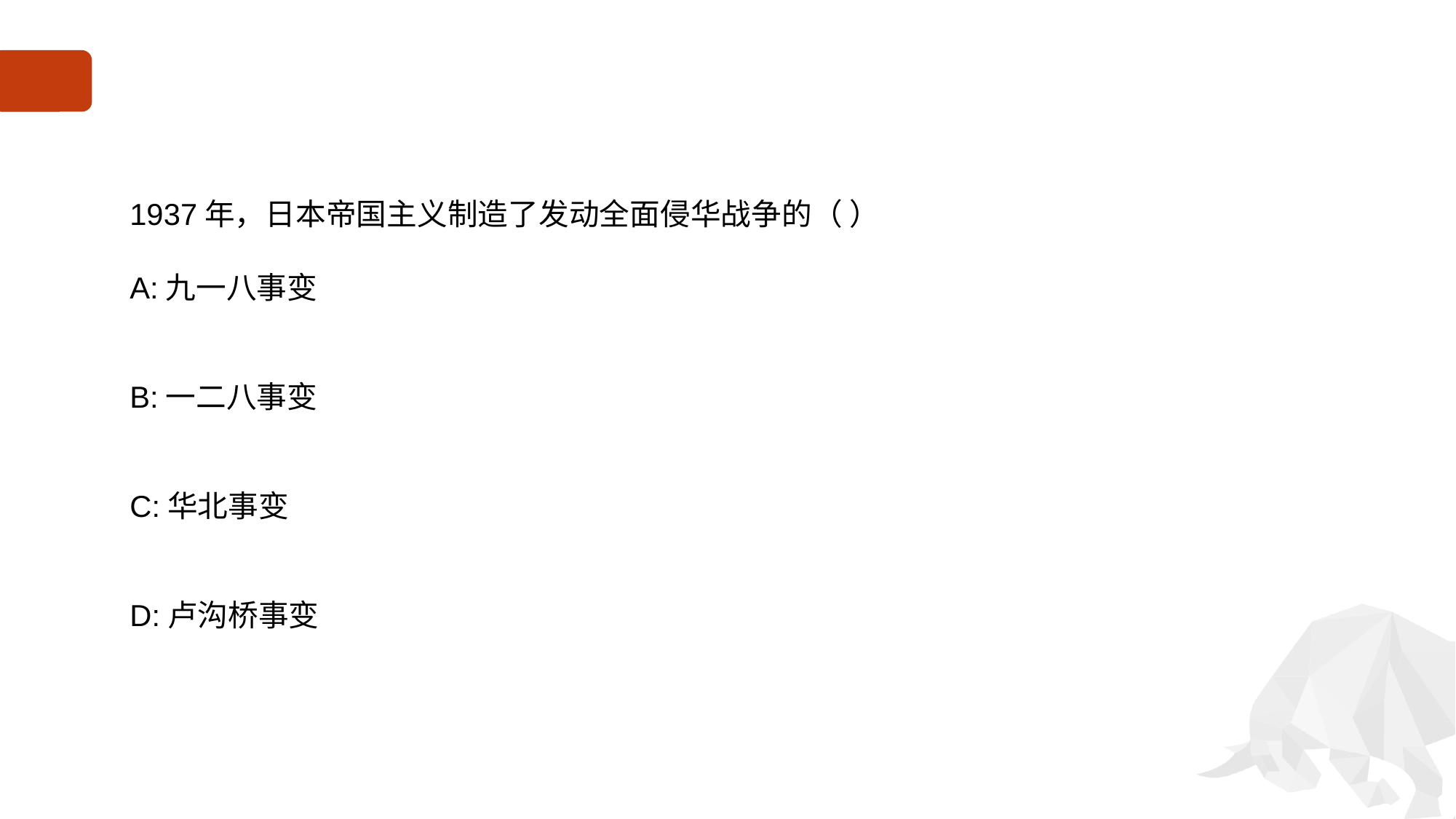

#
1937年，日本帝国主义制造了发动全面侵华战争的（ ）

A:九一八事变

B:一二八事变

C:华北事变

D:卢沟桥事变